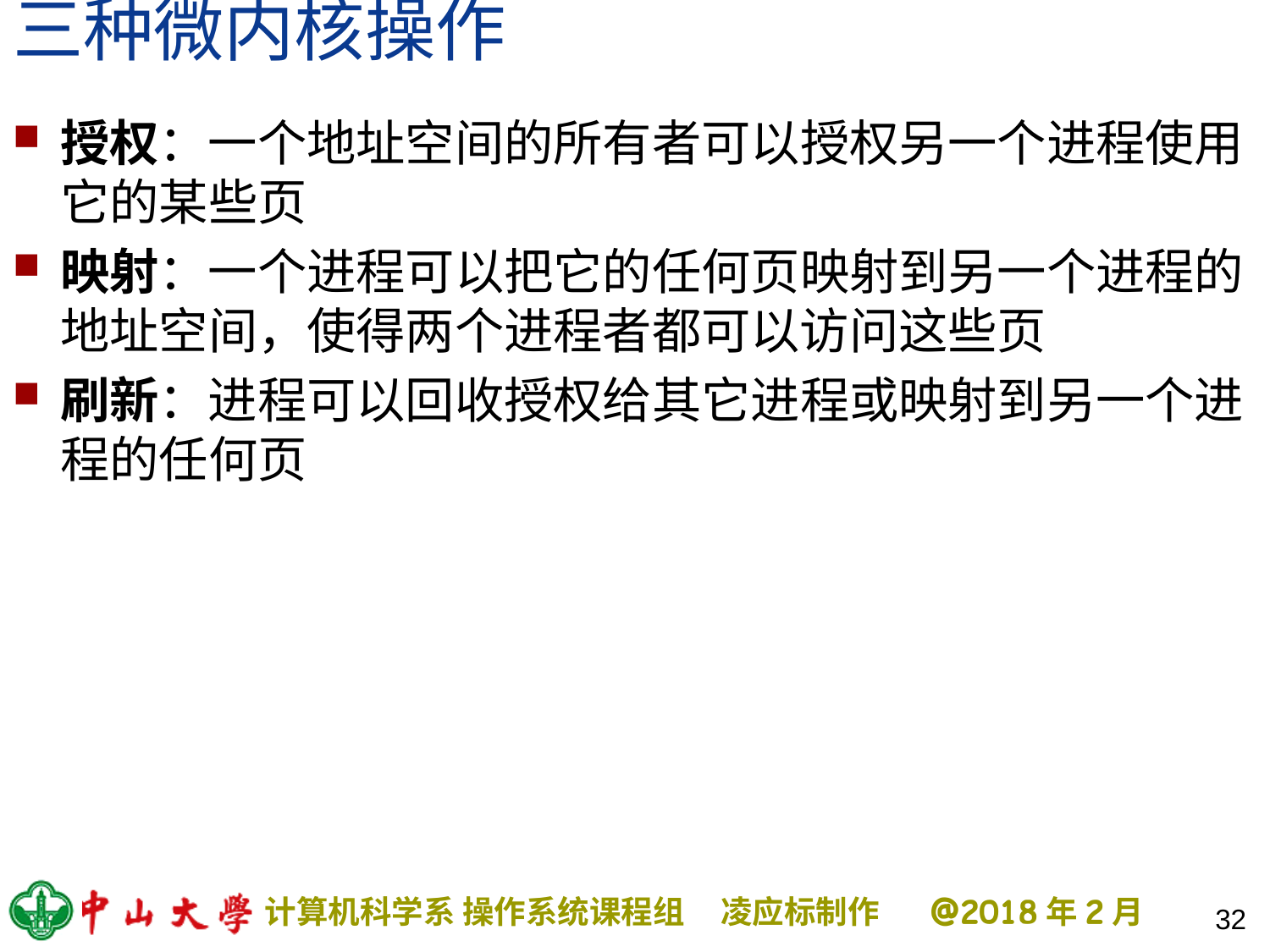

# 三种微内核操作
授权：一个地址空间的所有者可以授权另一个进程使用它的某些页
映射：一个进程可以把它的任何页映射到另一个进程的地址空间，使得两个进程者都可以访问这些页
刷新：进程可以回收授权给其它进程或映射到另一个进程的任何页
32